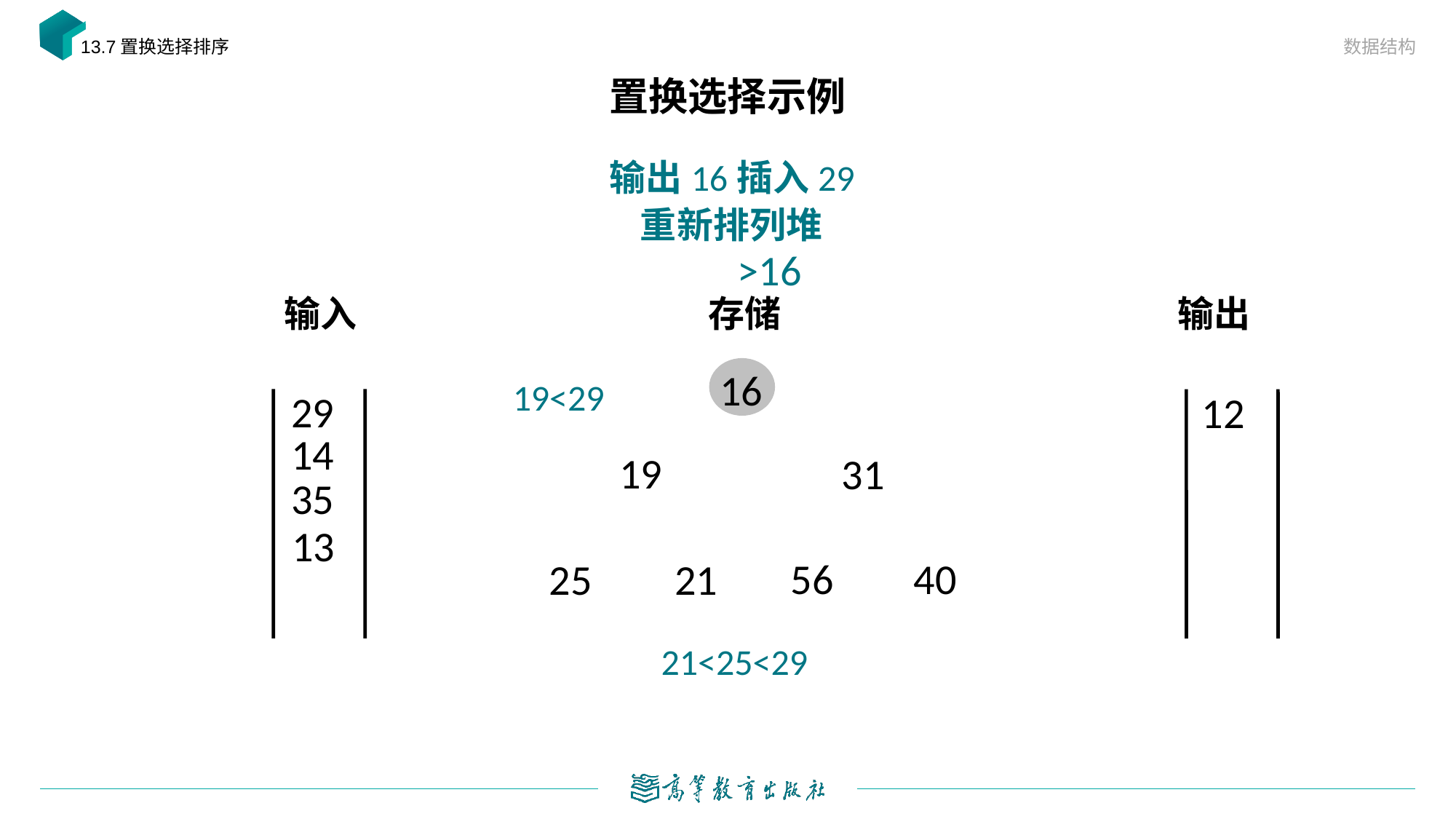

数据结构
13.7置换选择排序
# 置换选择示例
输出16插入29
重新排列堆
>16
输入
存储
输出
16

19<29
29
12

14
19
31
35
13
56
40
25
21

21<25<29